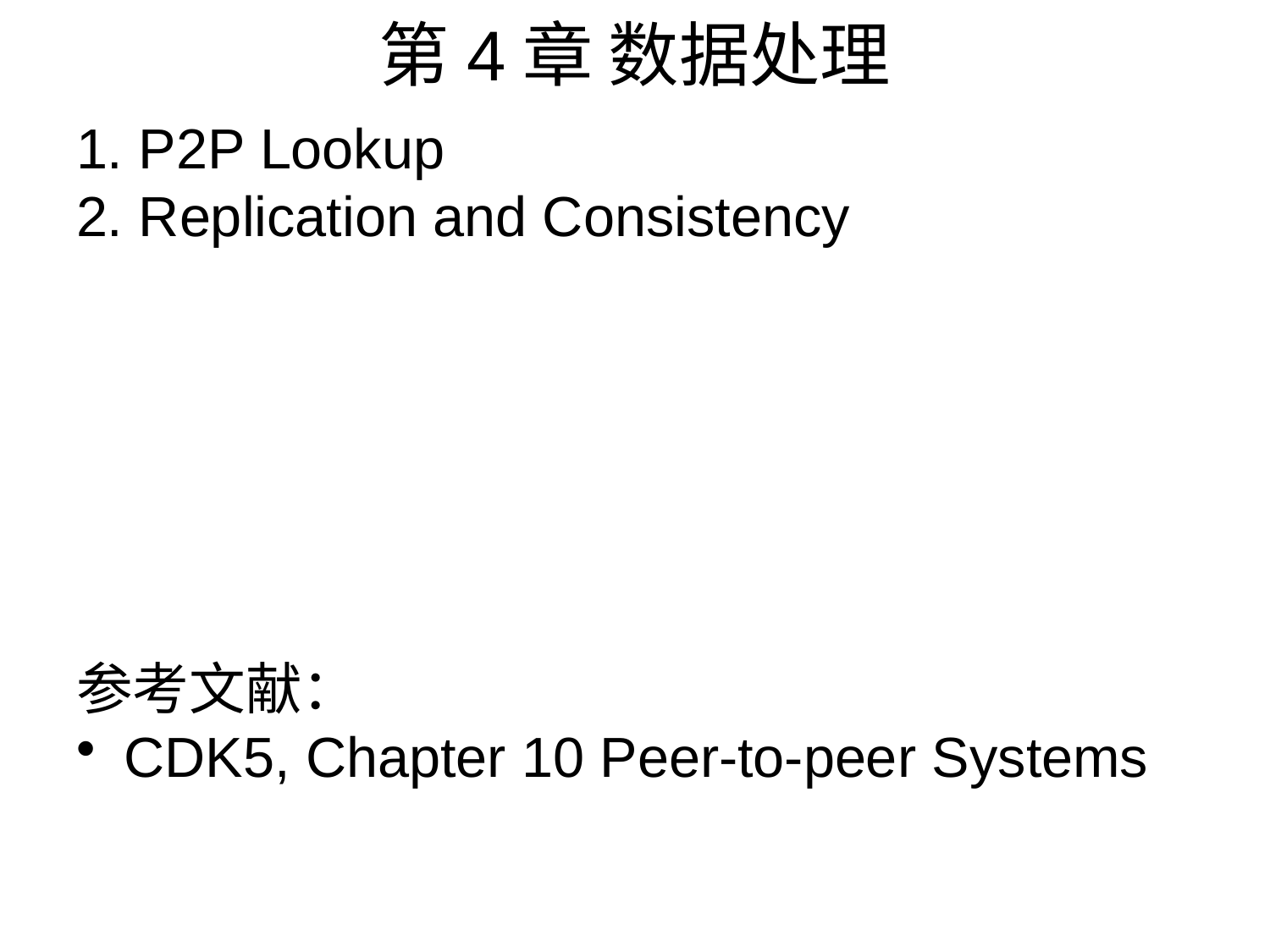

# 第4章 数据处理
1. P2P Lookup
2. Replication and Consistency

参考文献：
CDK5, Chapter 10 Peer-to-peer Systems